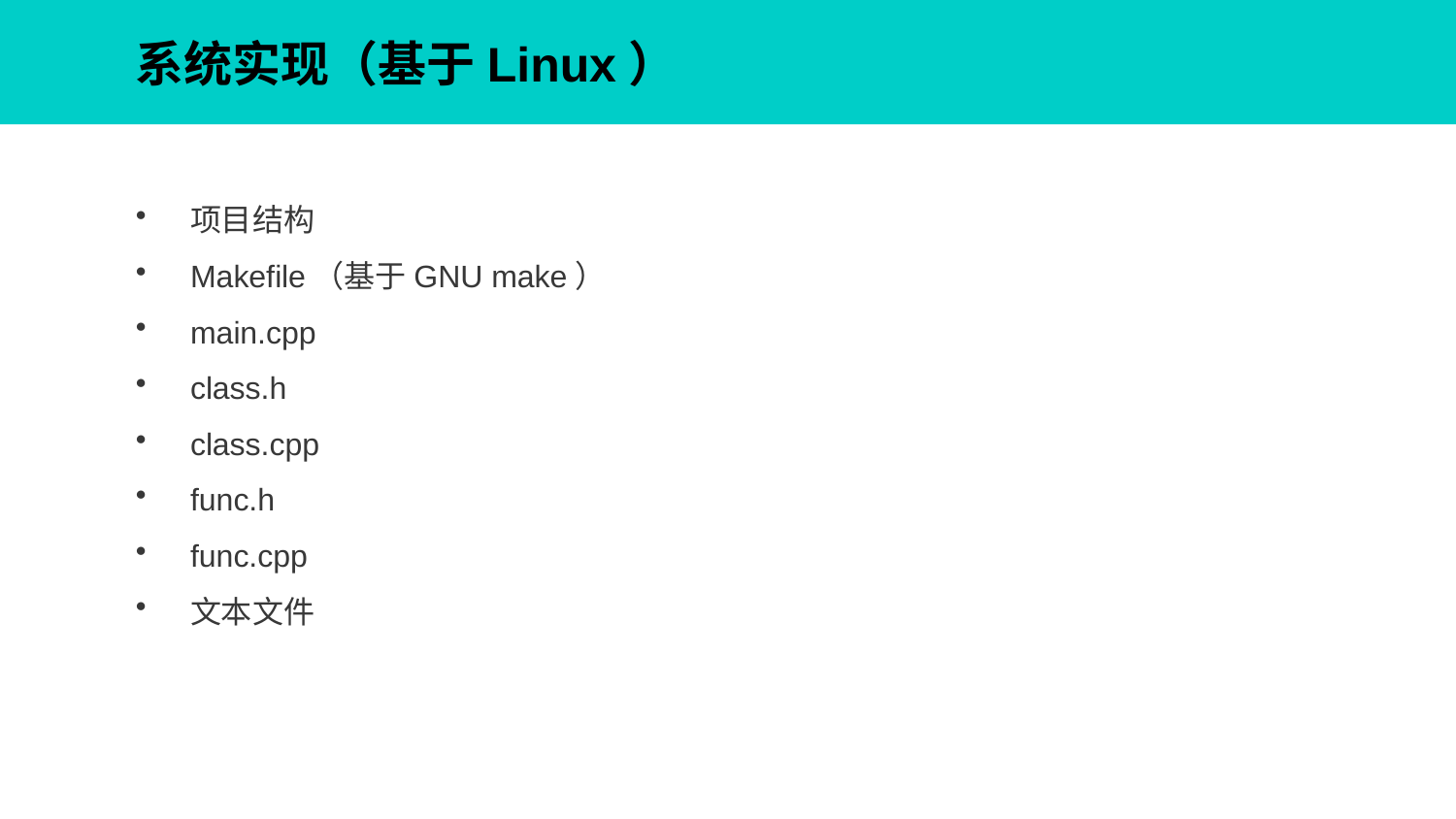

系统实现（基于Linux）
项目结构
Makefile（基于GNU make）
main.cpp
class.h
class.cpp
func.h
func.cpp
文本文件